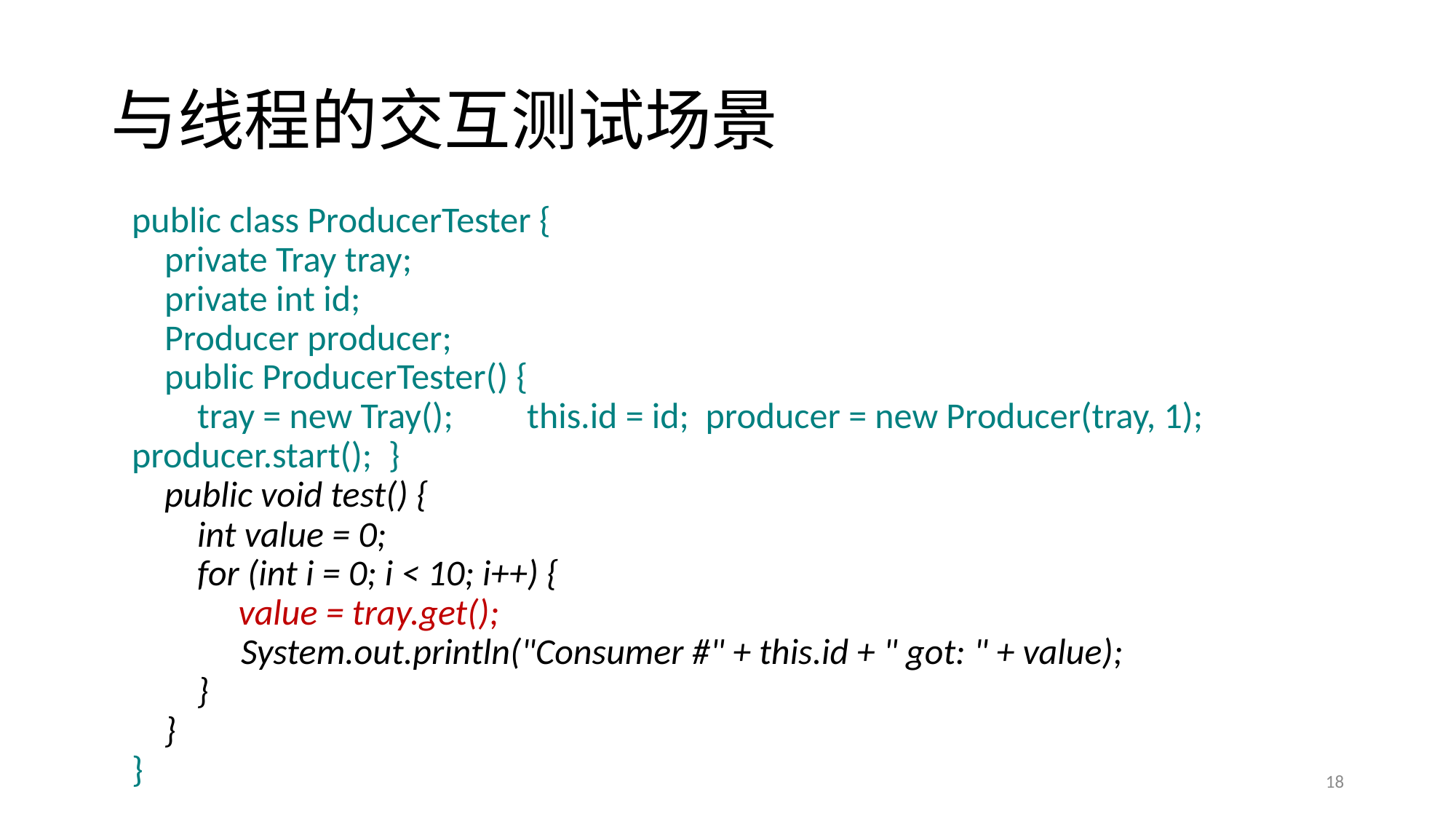

# 与线程的交互测试场景
public class ProducerTester {
    private Tray tray;
    private int id;
    Producer producer;
    public ProducerTester() {
        tray = new Tray();         this.id = id;  producer = new Producer(tray, 1); producer.start();  }
    public void test() {
        int value = 0;
        for (int i = 0; i < 10; i++) {
             value = tray.get();
	System.out.println("Consumer #" + this.id + " got: " + value);
        }
    }
}
18